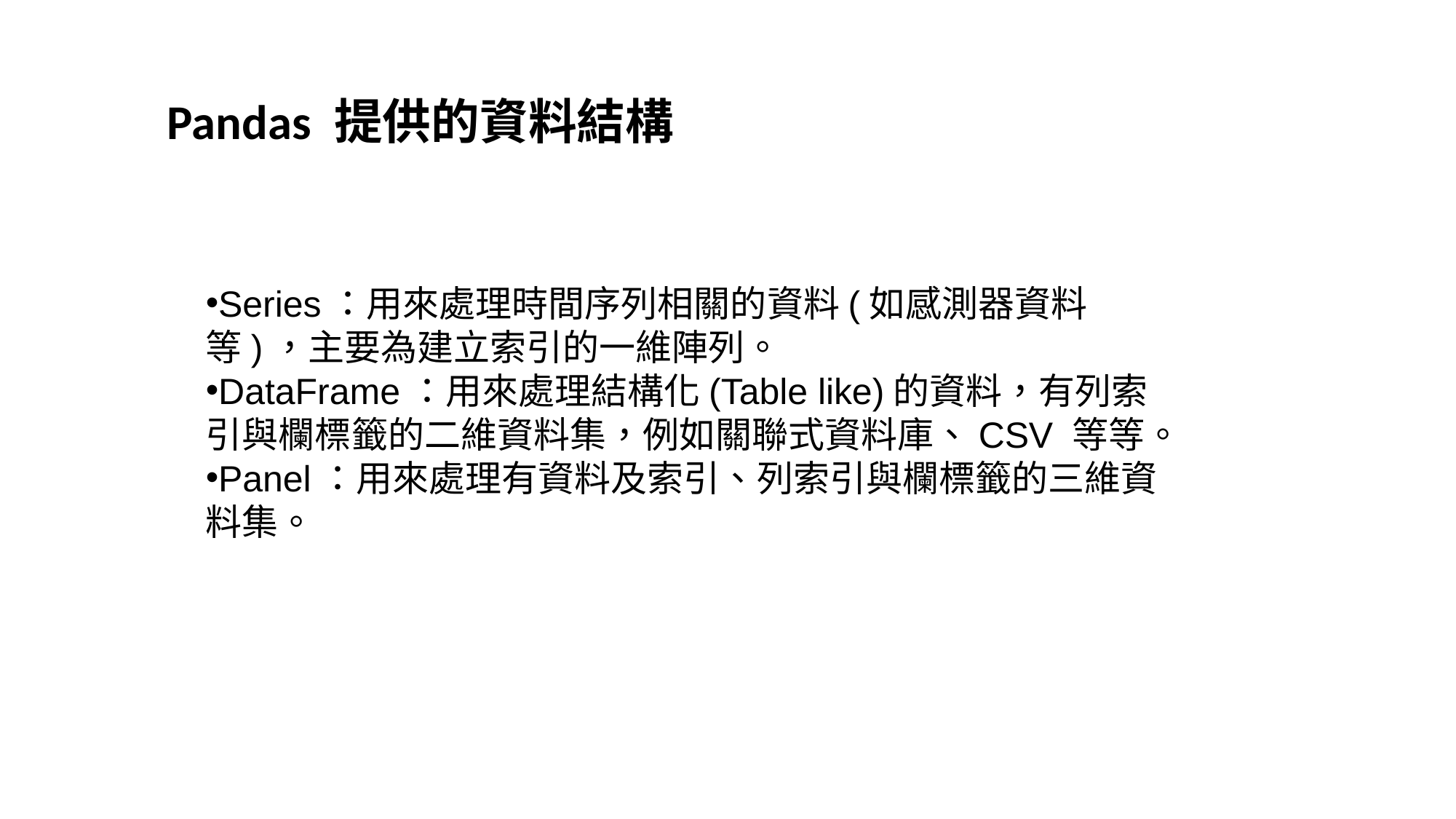

Pandas 提供的資料結構
Series：用來處理時間序列相關的資料(如感測器資料等)，主要為建立索引的一維陣列。
DataFrame：用來處理結構化(Table like)的資料，有列索引與欄標籤的二維資料集，例如關聯式資料庫、CSV 等等。
Panel：用來處理有資料及索引、列索引與欄標籤的三維資料集。